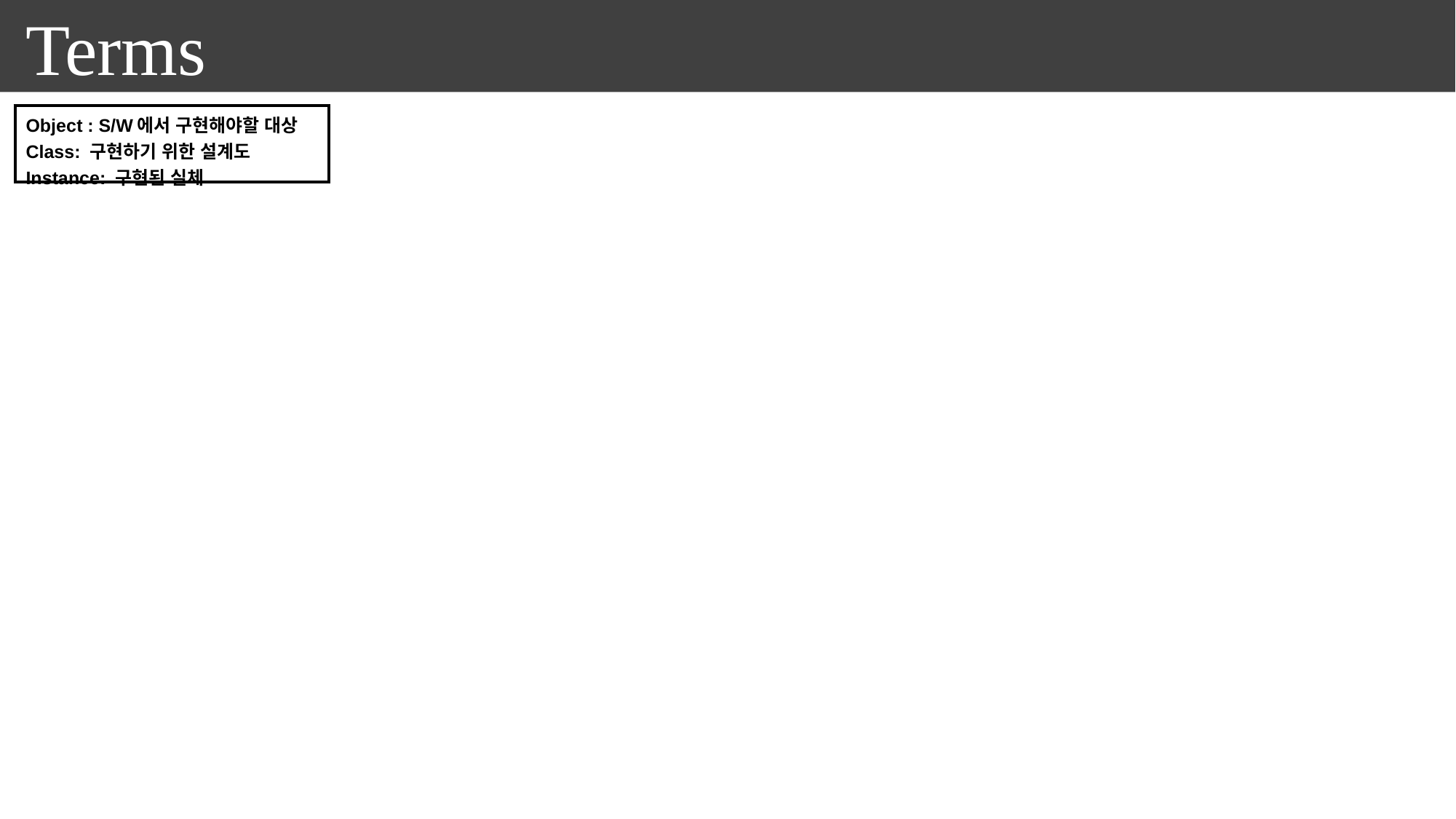

Terms
| Object : S/W에서 구현해야할 대상 Class: 구현하기 위한 설계도 Instance: 구현된 실체 |
| --- |
| Main 내용 |
| --- |
| code |
| --- |